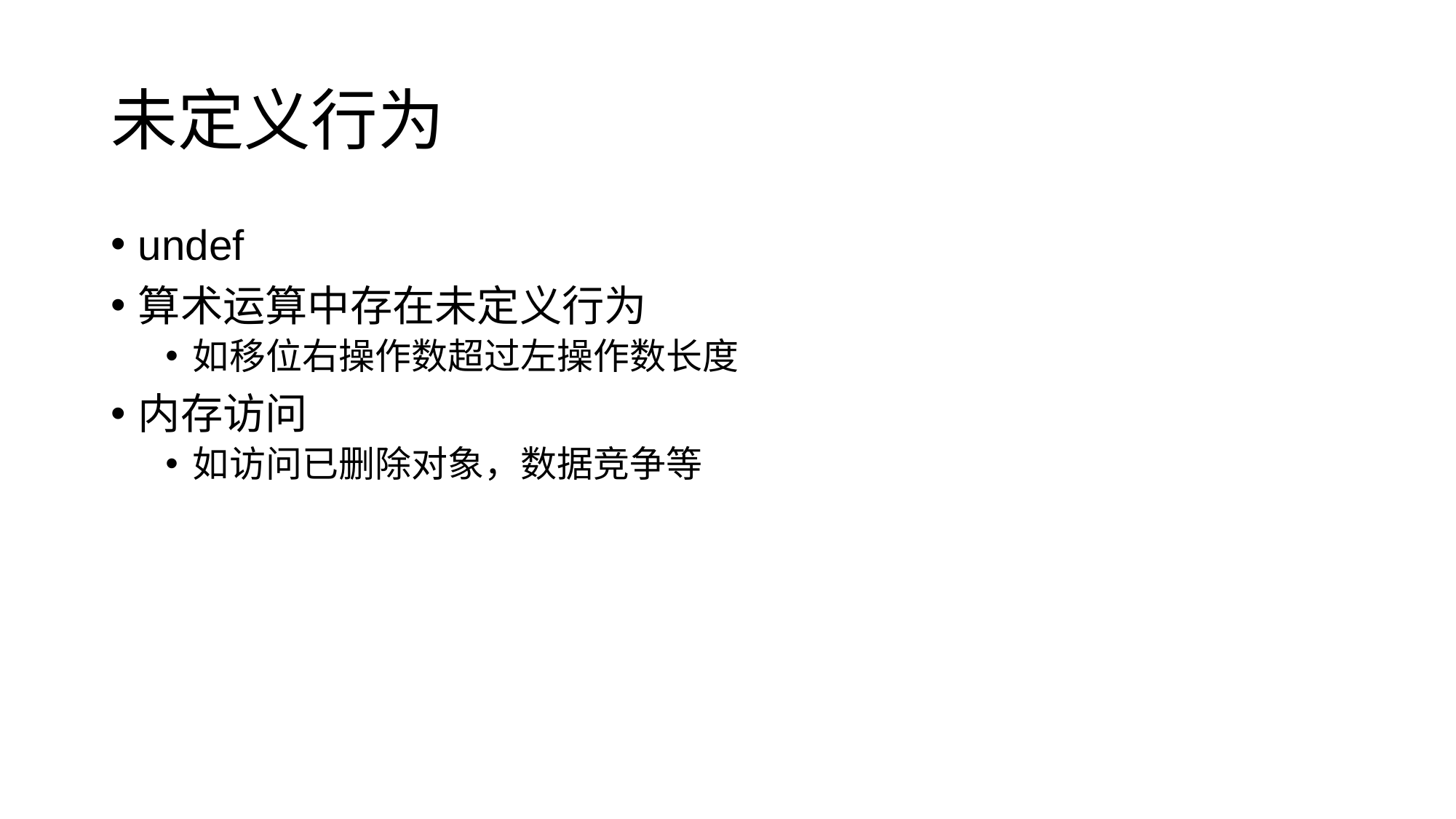

# 未定义行为
undef
算术运算中存在未定义行为
如移位右操作数超过左操作数长度
内存访问
如访问已删除对象，数据竞争等